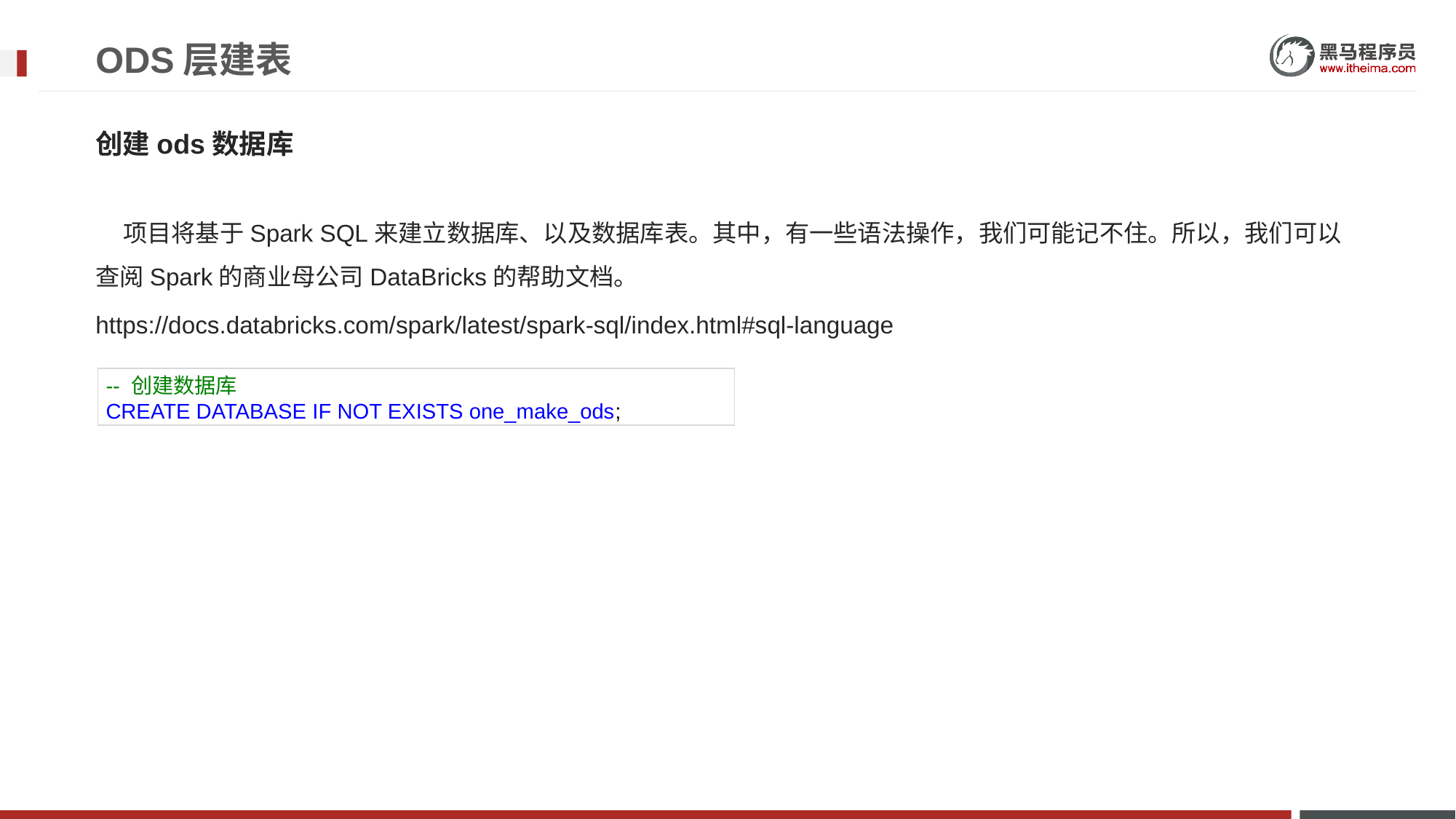

# ODS层建表
创建ods数据库
    项目将基于Spark SQL来建立数据库、以及数据库表。其中，有一些语法操作，我们可能记不住。所以，我们可以查阅Spark的商业母公司DataBricks的帮助文档。
https://docs.databricks.com/spark/latest/spark-sql/index.html#sql-language

| -- 创建数据库 CREATE DATABASE IF NOT EXISTS one\_make\_ods; |
| --- |